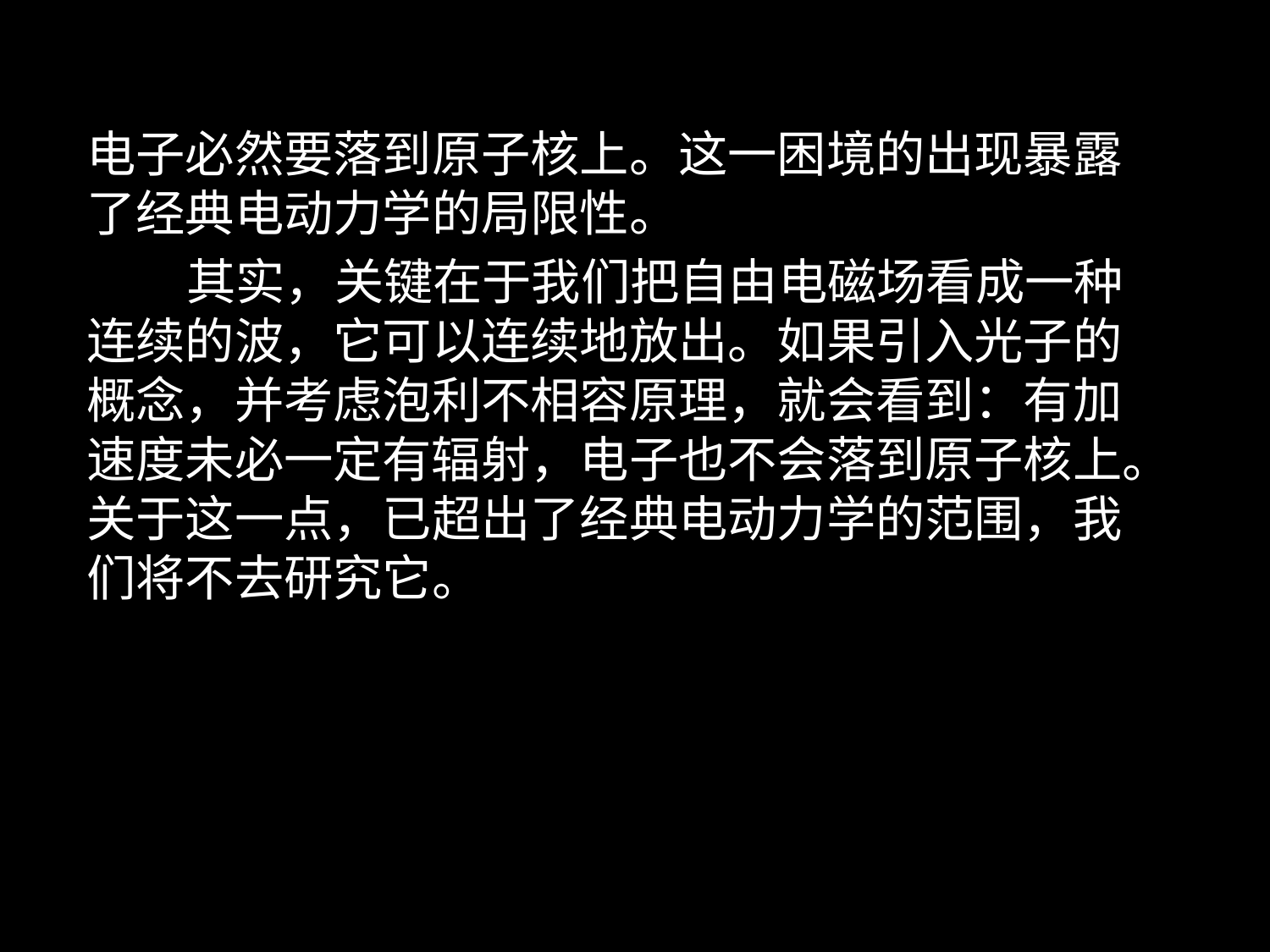

电子必然要落到原子核上。这一困境的出现暴露了经典电动力学的局限性。
        其实，关键在于我们把自由电磁场看成一种连续的波，它可以连续地放出。如果引入光子的概念，并考虑泡利不相容原理，就会看到：有加速度未必一定有辐射，电子也不会落到原子核上。关于这一点，已超出了经典电动力学的范围，我们将不去研究它。